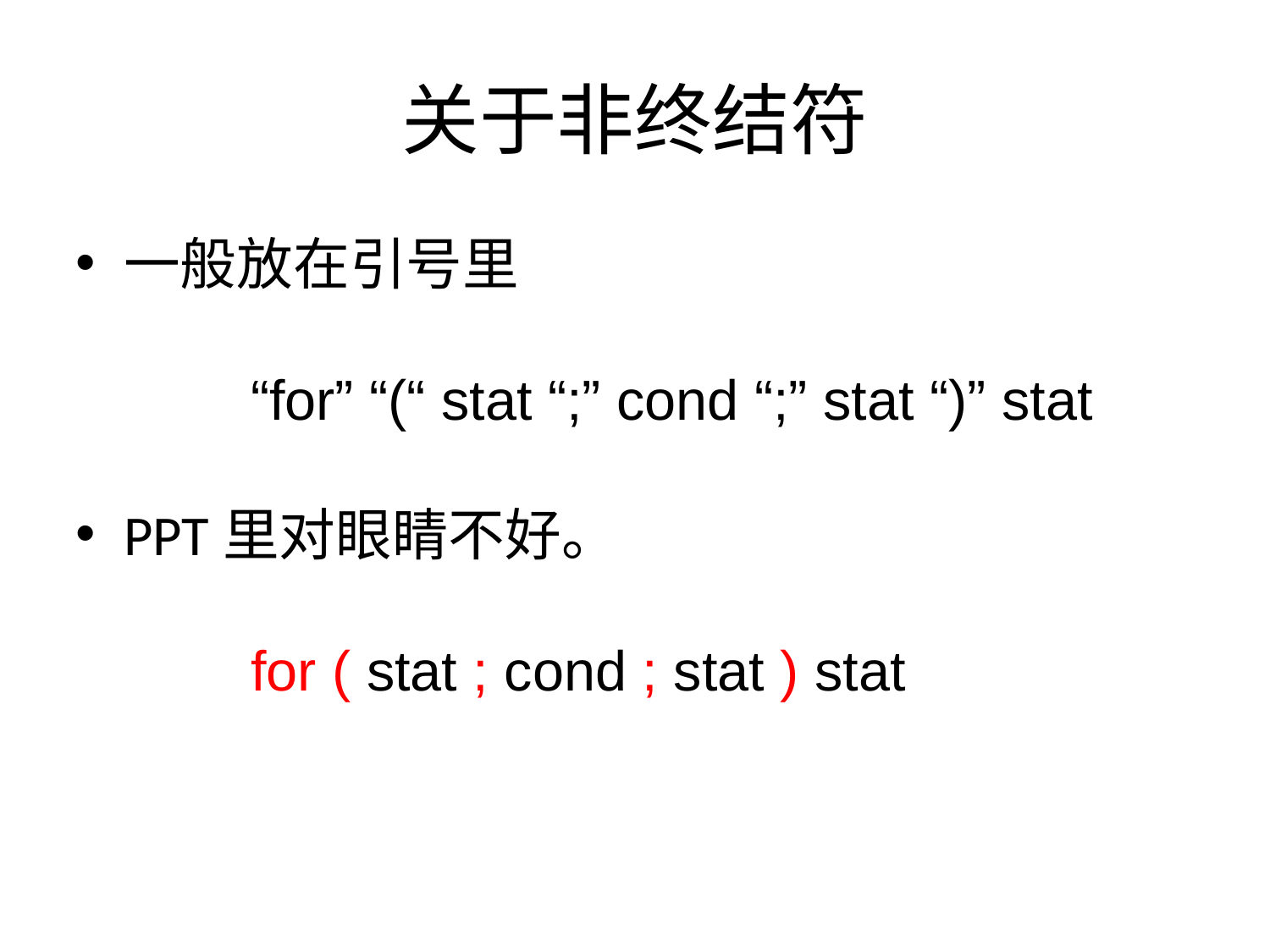

关于非终结符
一般放在引号里

		“for” “(“ stat “;” cond “;” stat “)” stat

PPT里对眼睛不好。

		for ( stat ; cond ; stat ) stat